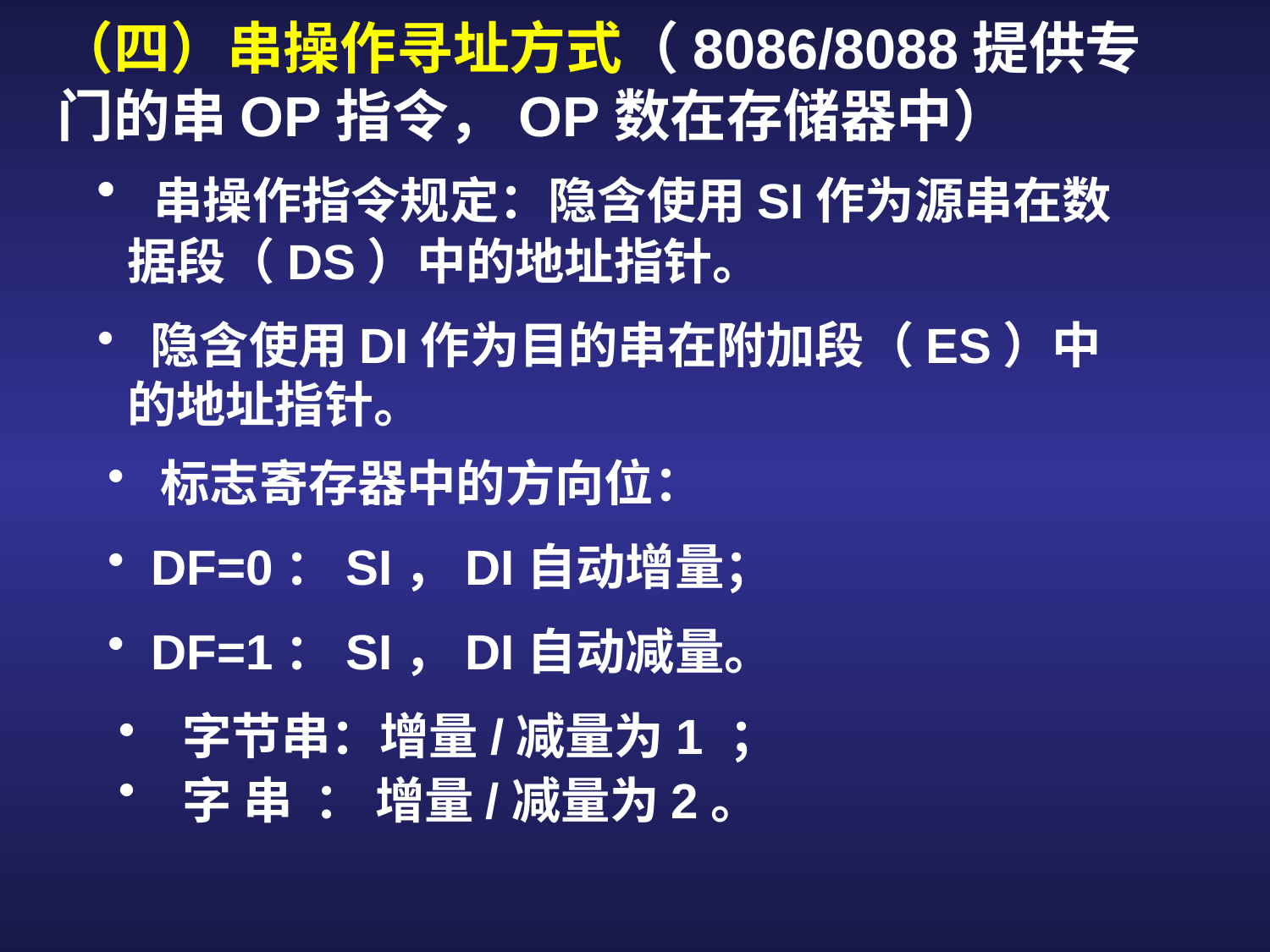

（四）串操作寻址方式（8086/8088提供专门的串OP指令，OP数在存储器中）
 串操作指令规定：隐含使用SI作为源串在数据段（DS）中的地址指针。
 隐含使用DI作为目的串在附加段（ES）中的地址指针。
 标志寄存器中的方向位：
 DF=0：SI，DI自动增量；
 DF=1：SI，DI自动减量。
  字节串：增量/减量为1 ；
  字 串  ： 增量/减量为2。